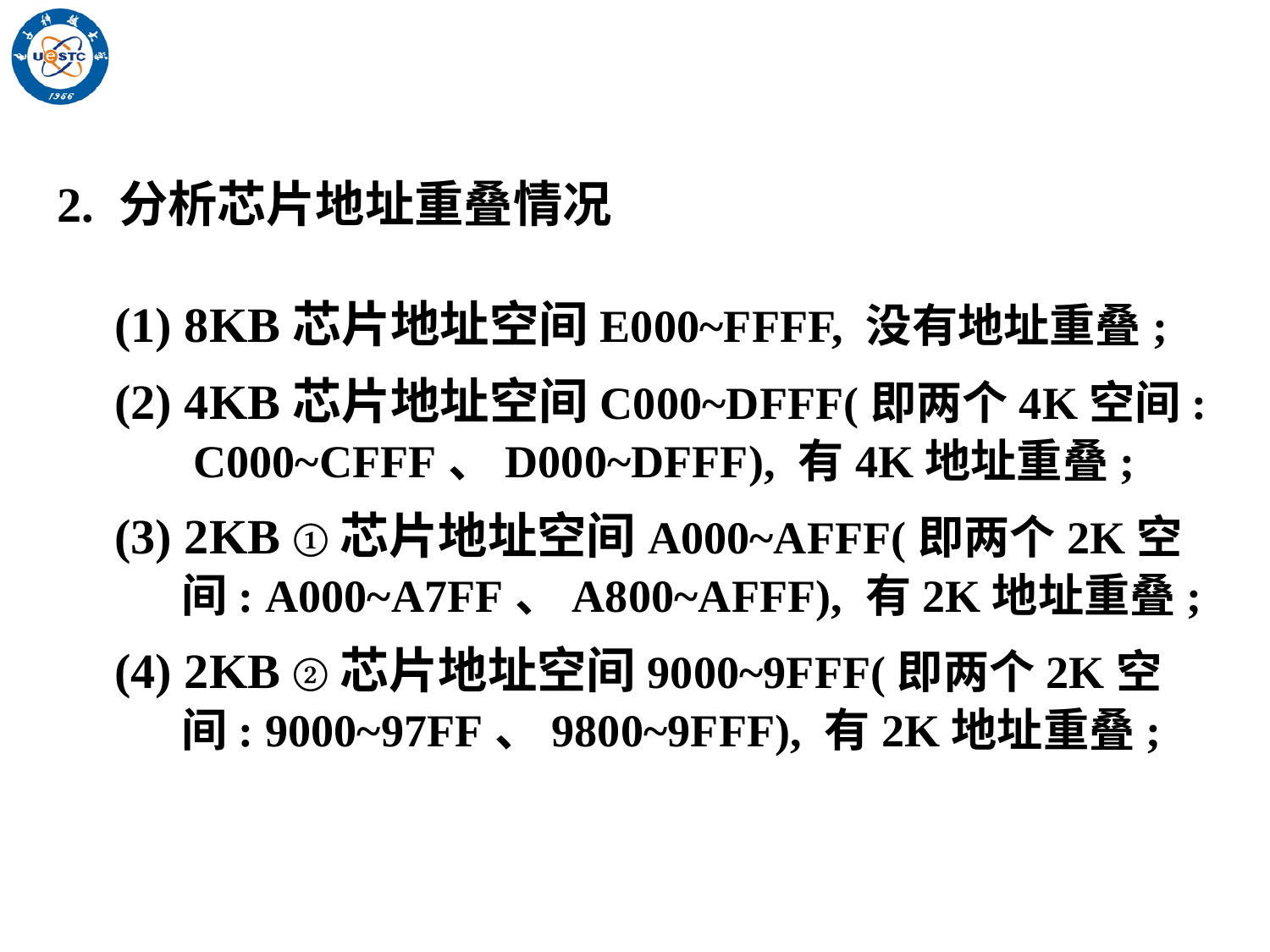

2. 分析芯片地址重叠情况
(1) 8KB芯片地址空间E000~FFFF, 没有地址重叠;
(2) 4KB芯片地址空间C000~DFFF(即两个4K空间: C000~CFFF、D000~DFFF), 有4K地址重叠;
(3) 2KB ①芯片地址空间A000~AFFF(即两个2K空间: A000~A7FF、A800~AFFF), 有2K地址重叠;
(4) 2KB ②芯片地址空间9000~9FFF(即两个2K空间: 9000~97FF、9800~9FFF), 有2K地址重叠;